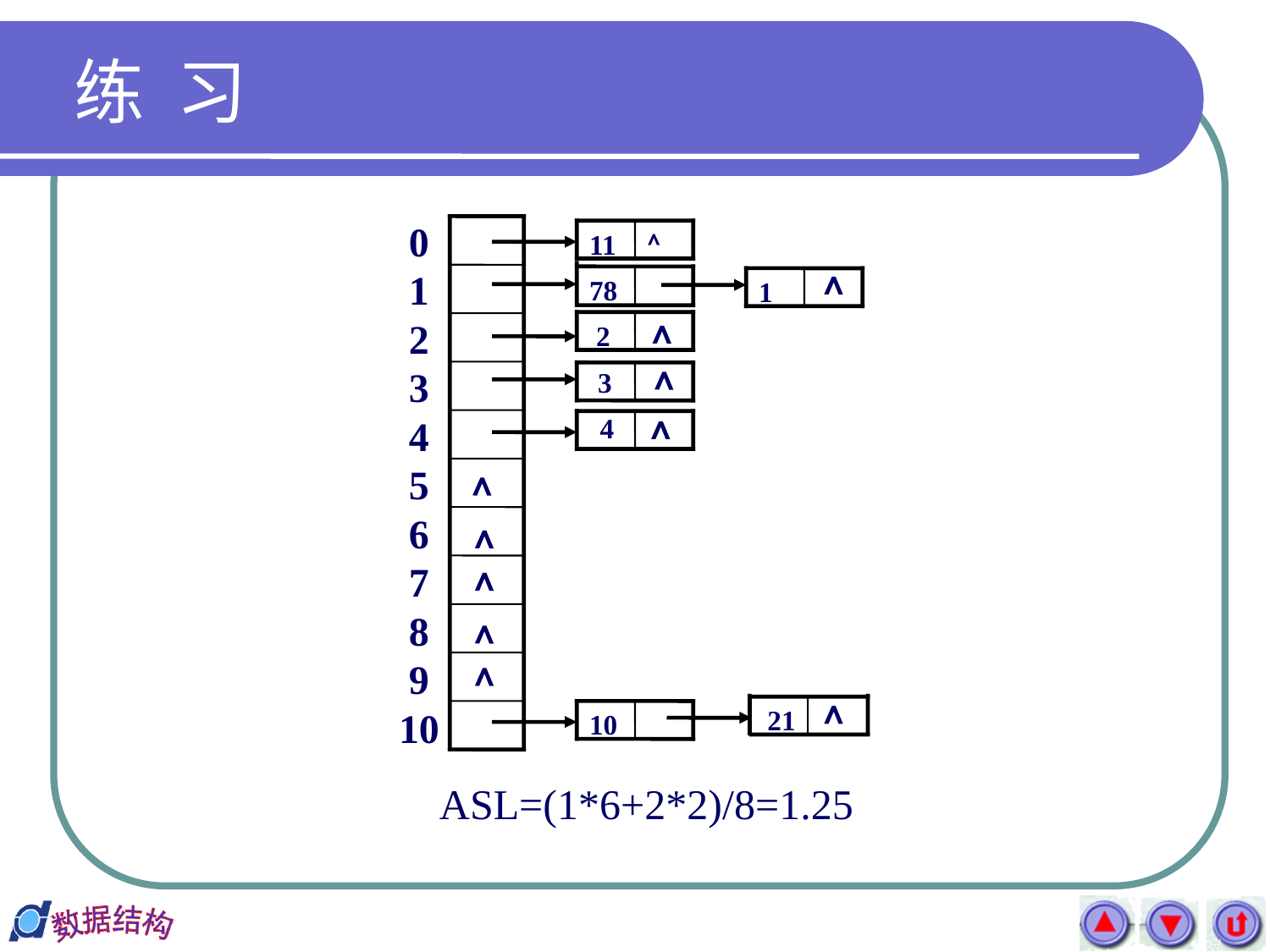

练  习
 0
 1
 2
 3
 4
 5
 6
 7
 8
 9
10

11

∧

<

78

1

<
 2

<
 3

<

4

<

<

<

<

<

<

21

10

ASL=(1*6+2*2)/8=1.25